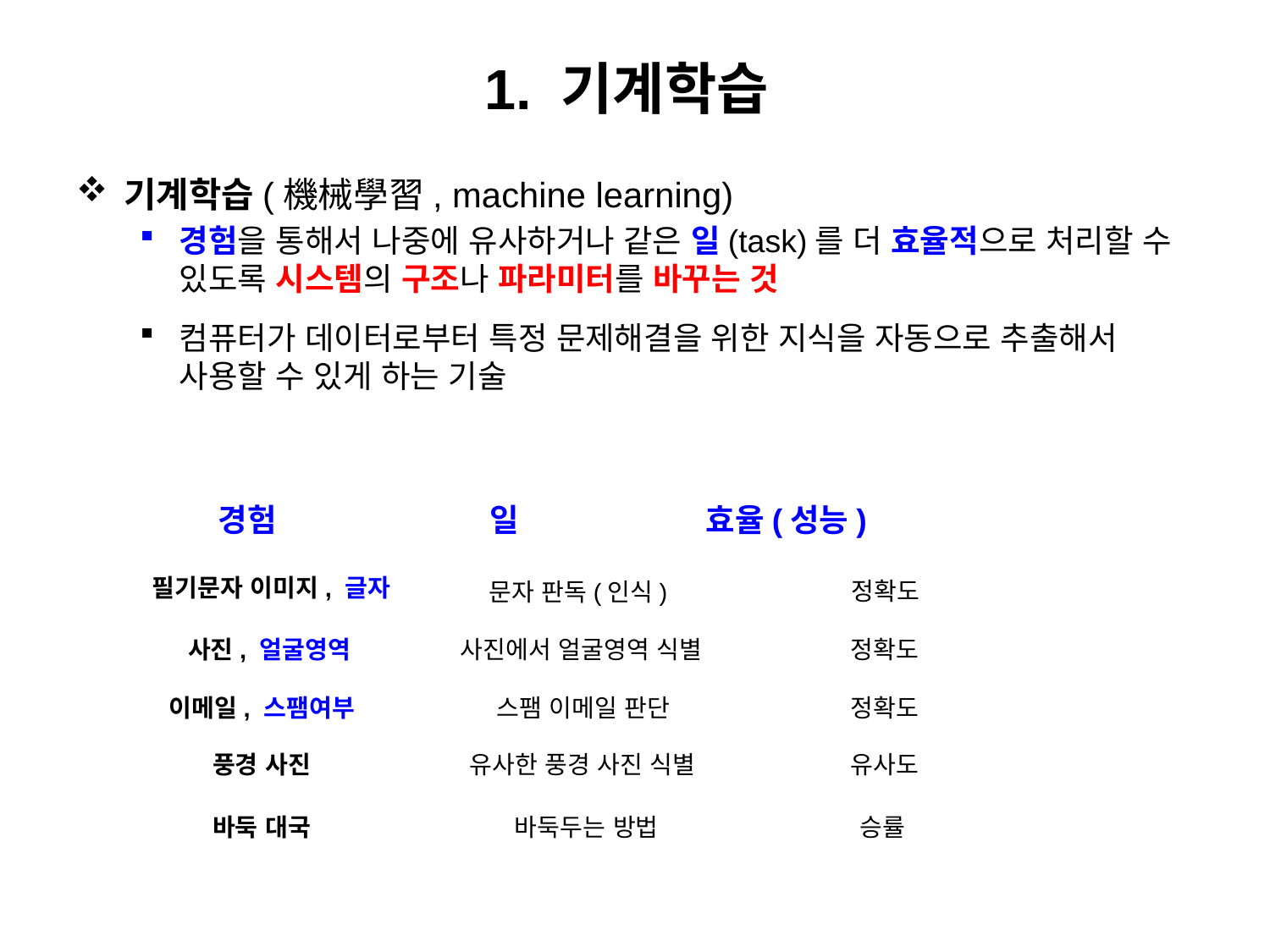

# 1. 기계학습
기계학습(機械學習, machine learning)
경험을 통해서 나중에 유사하거나 같은 일(task)를 더 효율적으로 처리할 수 있도록 시스템의 구조나 파라미터를 바꾸는 것
컴퓨터가 데이터로부터 특정 문제해결을 위한 지식을 자동으로 추출해서 사용할 수 있게 하는 기술

        경험                        일                     효율(성능)
필기문자 이미지, 글자
정확도
문자 판독(인식)
사진, 얼굴영역
사진에서 얼굴영역 식별
정확도
이메일, 스팸여부
스팸 이메일 판단
정확도
풍경 사진
유사한 풍경 사진 식별
유사도
바둑 대국
바둑두는 방법
승률